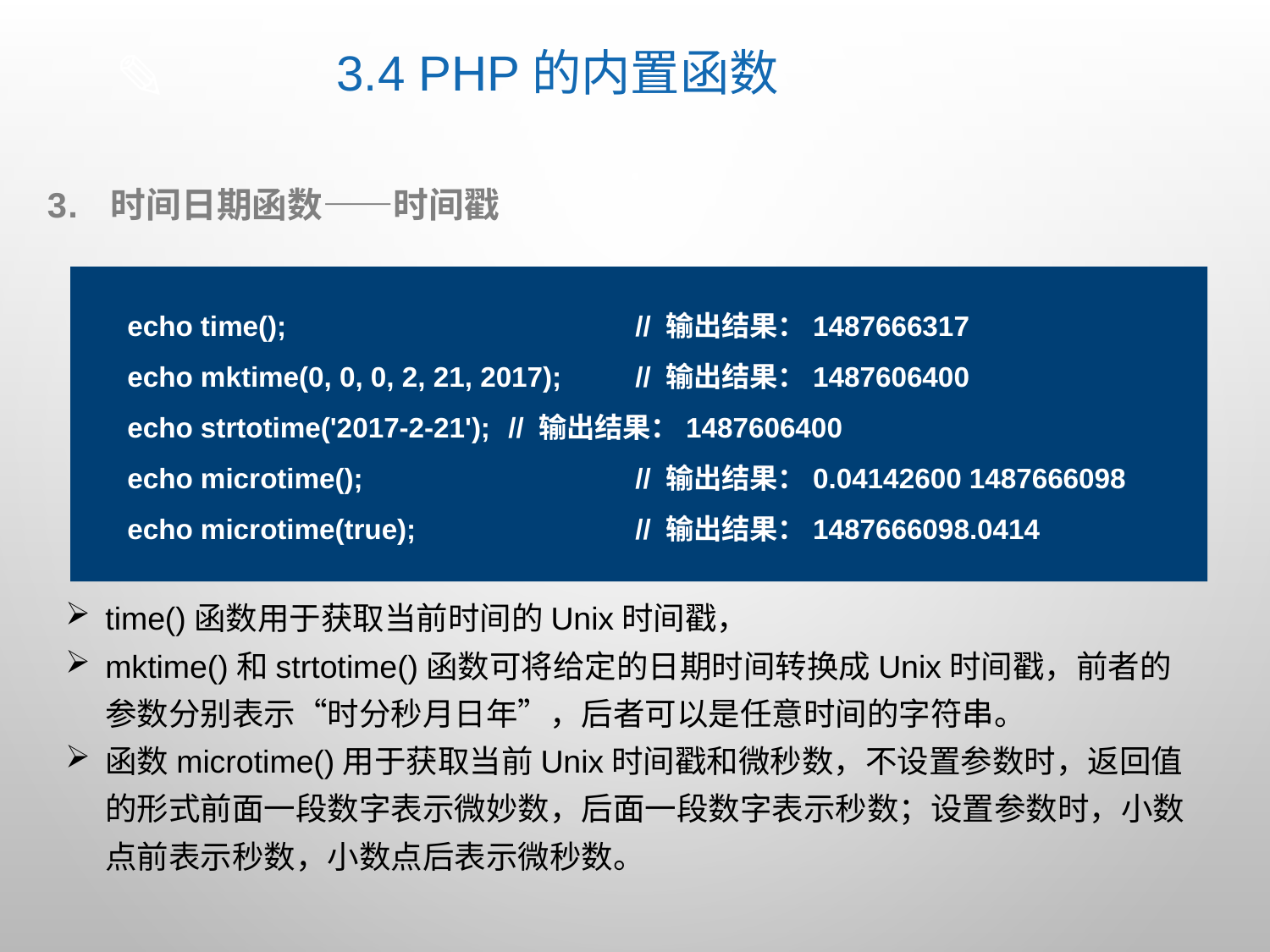

# 3.4 PHP的内置函数
时间日期函数——时间戳

echo time();			// 输出结果：1487666317
echo mktime(0, 0, 0, 2, 21, 2017);	// 输出结果：1487606400
echo strtotime('2017-2-21');	// 输出结果：1487606400
echo microtime();			// 输出结果：0.04142600 1487666098
echo microtime(true);		// 输出结果：1487666098.0414
time()函数用于获取当前时间的Unix时间戳，
mktime()和strtotime()函数可将给定的日期时间转换成Unix时间戳，前者的参数分别表示“时分秒月日年”，后者可以是任意时间的字符串。
函数microtime()用于获取当前Unix时间戳和微秒数，不设置参数时，返回值的形式前面一段数字表示微妙数，后面一段数字表示秒数；设置参数时，小数点前表示秒数，小数点后表示微秒数。